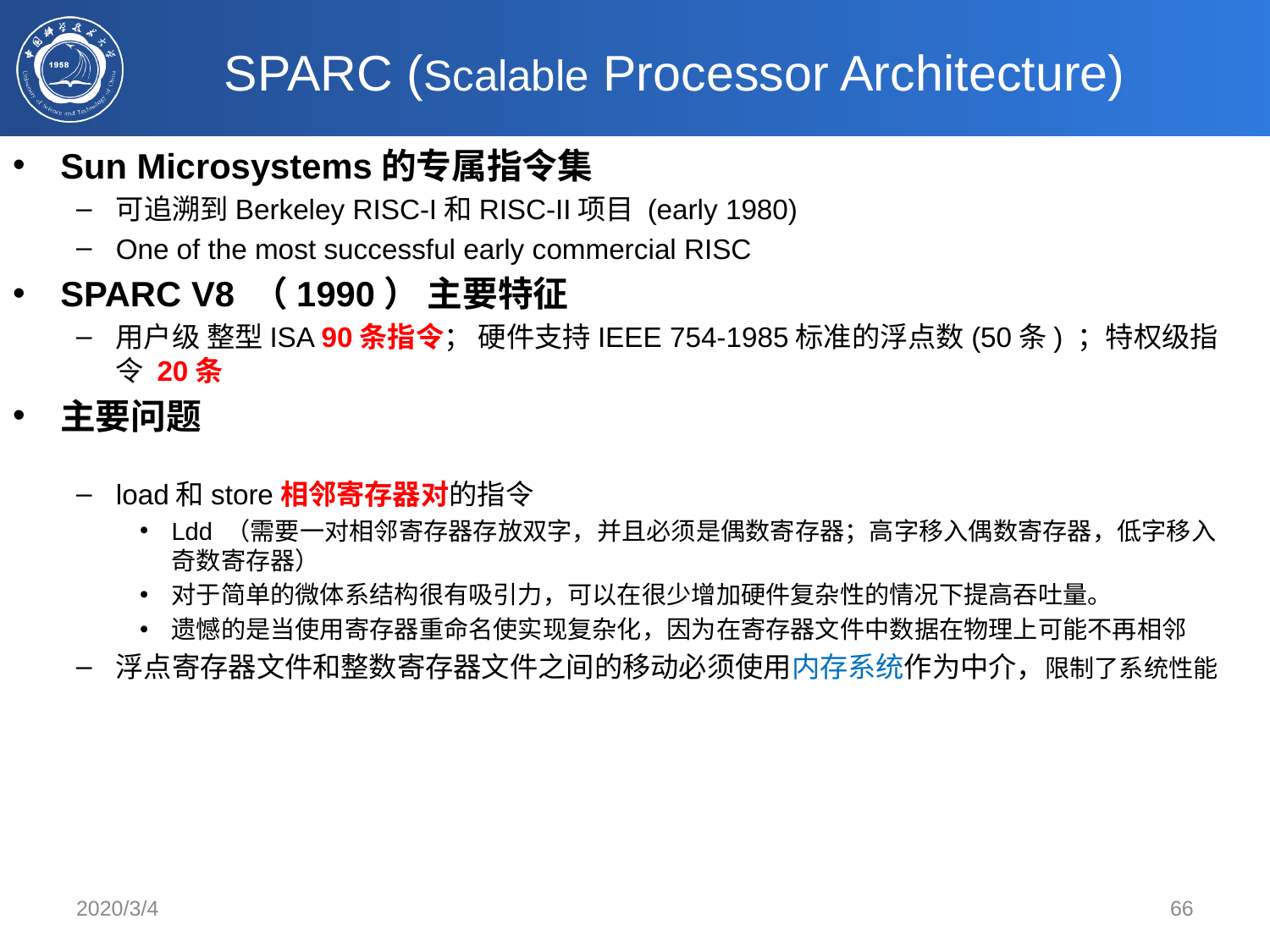

# SPARC (Scalable Processor Architecture)
Sun Microsystems的专属指令集
可追溯到Berkeley RISC-I和RISC-II项目 (early 1980)
One of the most successful early commercial RISC
SPARC V8 （1990） 主要特征
用户级 整型ISA 90条指令； 硬件支持IEEE 754-1985标准的浮点数(50条) ；特权级指令 20条
主要问题

load和store相邻寄存器对的指令
Ldd （需要一对相邻寄存器存放双字，并且必须是偶数寄存器；高字移入偶数寄存器，低字移入奇数寄存器）
对于简单的微体系结构很有吸引力，可以在很少增加硬件复杂性的情况下提高吞吐量。
遗憾的是当使用寄存器重命名使实现复杂化，因为在寄存器文件中数据在物理上可能不再相邻
浮点寄存器文件和整数寄存器文件之间的移动必须使用内存系统作为中介，限制了系统性能
2020/3/4
66